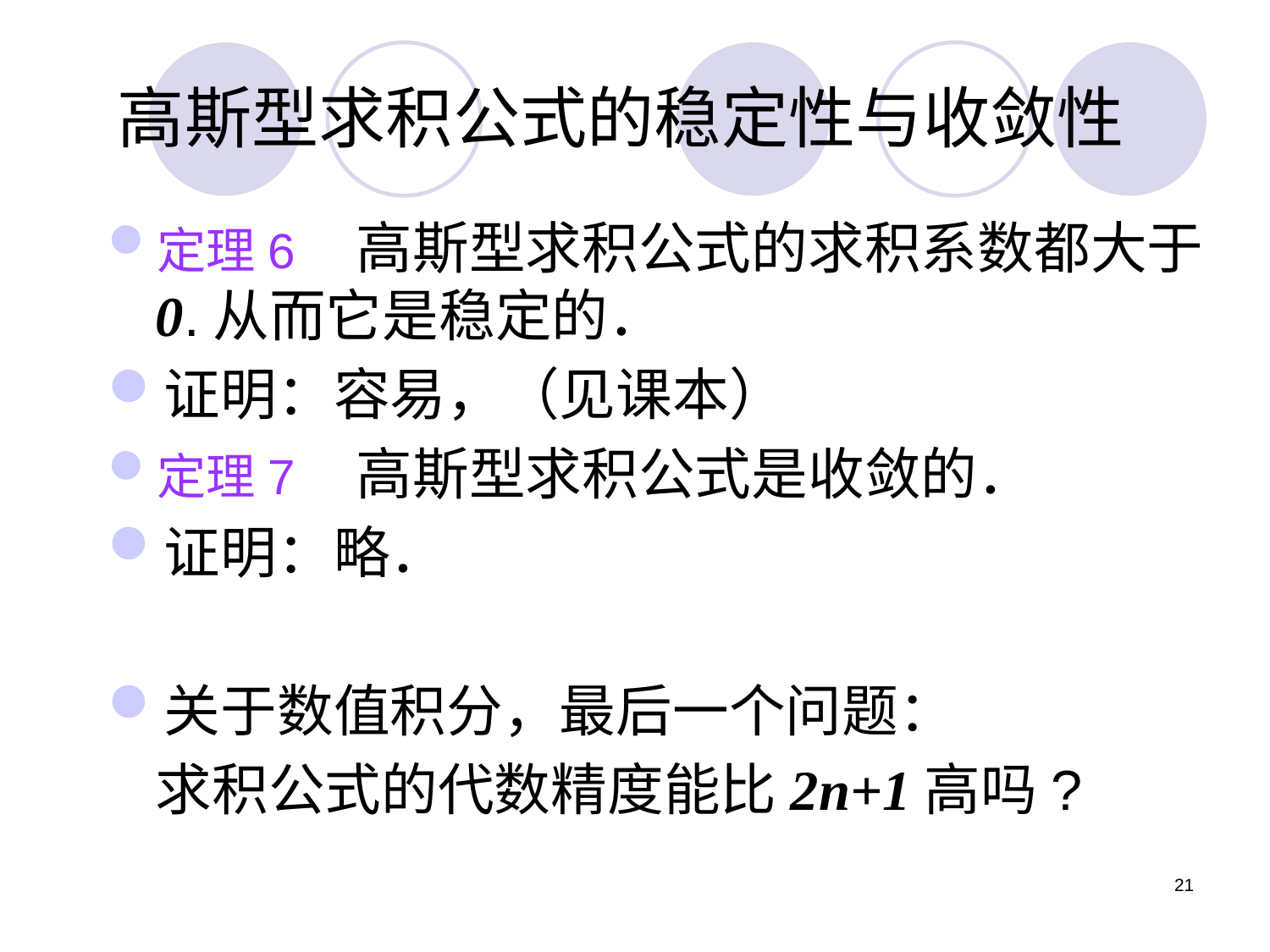

# 高斯型求积公式的稳定性与收敛性
定理6　高斯型求积公式的求积系数都大于0.从而它是稳定的．
证明：容易，（见课本）
定理7　高斯型求积公式是收敛的．
证明：略．

关于数值积分，最后一个问题：
	求积公式的代数精度能比2n+1高吗?
21